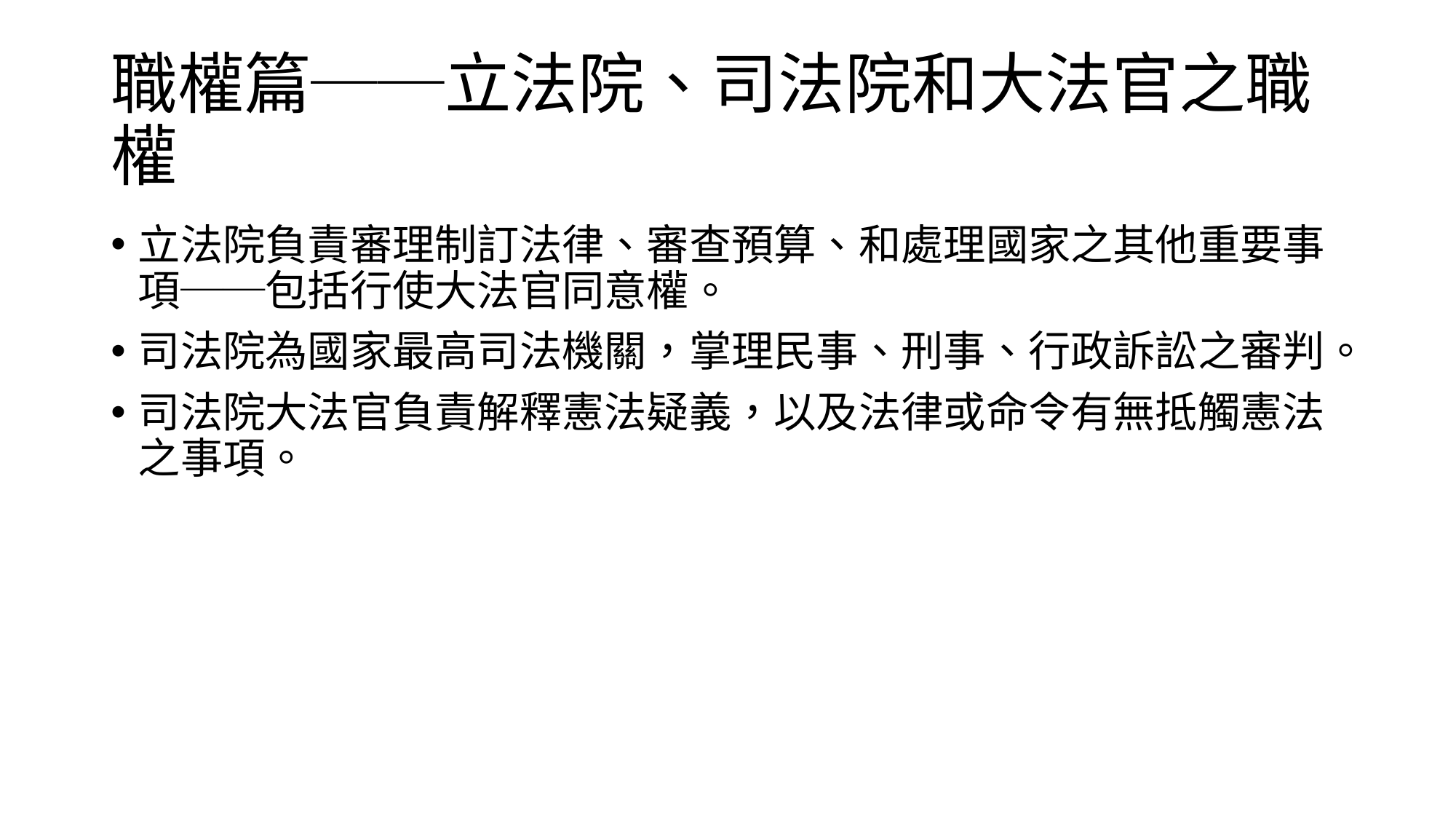

# 職權篇──立法院、司法院和大法官之職權
立法院負責審理制訂法律、審查預算、和處理國家之其他重要事項──包括行使大法官同意權。
司法院為國家最高司法機關，掌理民事、刑事、行政訴訟之審判。
司法院大法官負責解釋憲法疑義，以及法律或命令有無抵觸憲法之事項。